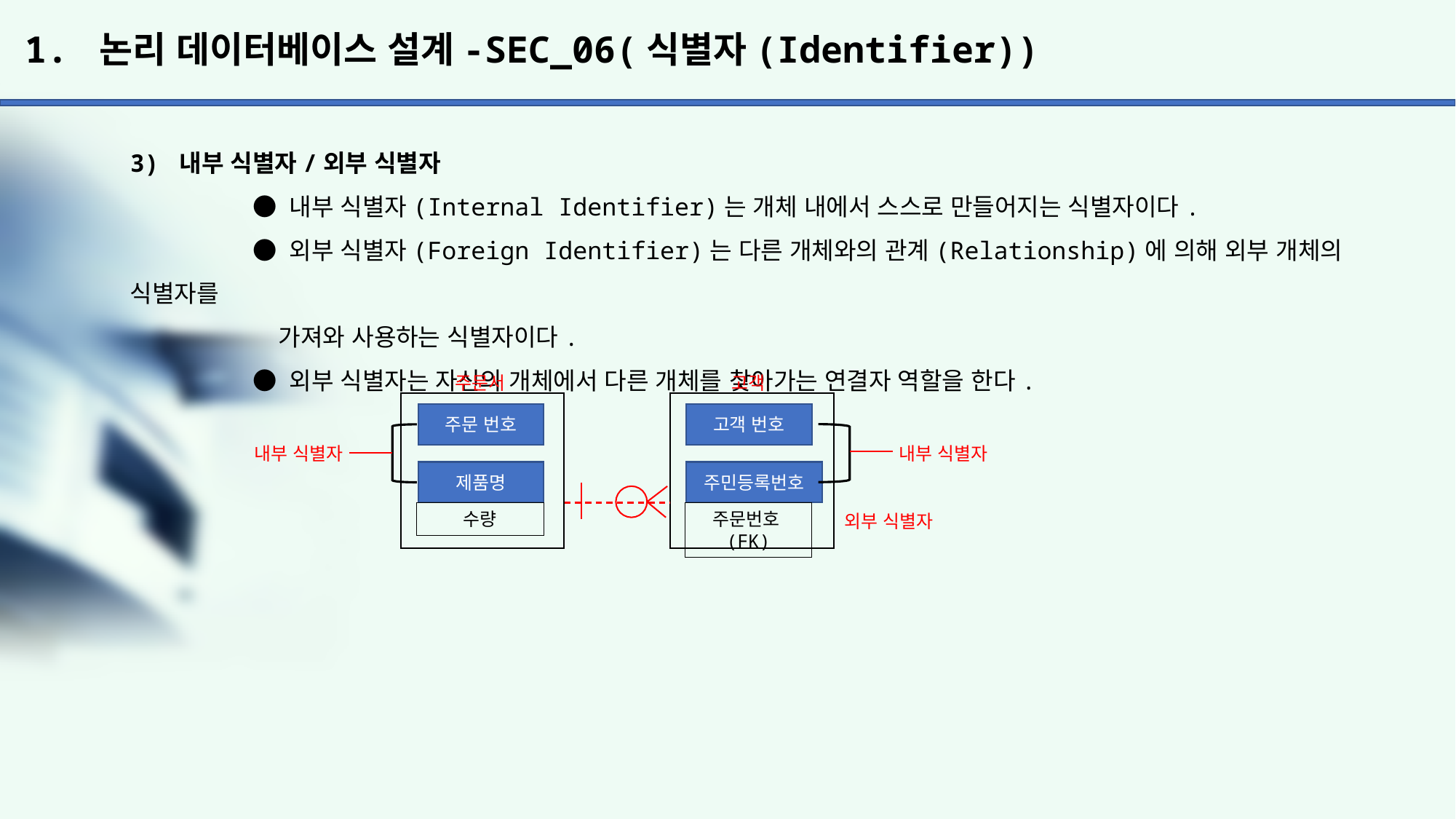

# 1. 논리 데이터베이스 설계-SEC_06(식별자(Identifier))
3) 내부 식별자/외부 식별자
	  ● 내부 식별자(Internal Identifier)는 개체 내에서 스스로 만들어지는 식별자이다.
	  ● 외부 식별자(Foreign Identifier)는 다른 개체와의 관계(Relationship)에 의해 외부 개체의 식별자를
	     가져와 사용하는 식별자이다.
	  ● 외부 식별자는 자신의 개체에서 다른 개체를 찾아가는 연결자 역할을 한다.
주문서
고객

주문 번호
고객 번호

내부 식별자
내부 식별자
제품명
주민등록번호

수량
주문번호(FK)
외부 식별자